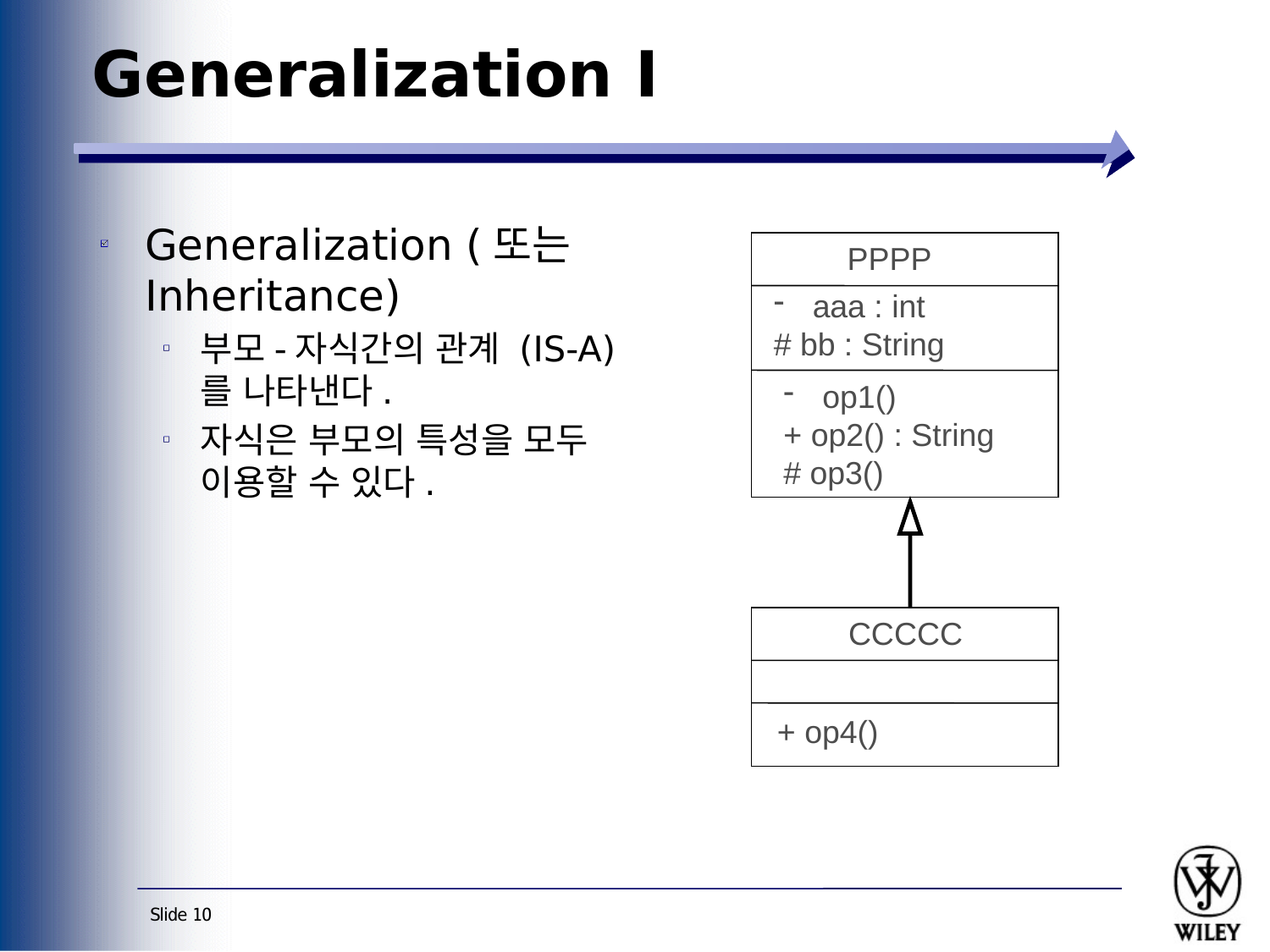

# Generalization I
Generalization (또는 Inheritance)
부모-자식간의 관계 (IS-A)를 나타낸다.
자식은 부모의 특성을 모두 이용할 수 있다.

PPPP
 aaa : int
# bb : String

 op1()
+ op2() : String
# op3()

CCCCC

+ op4()
Slide 10